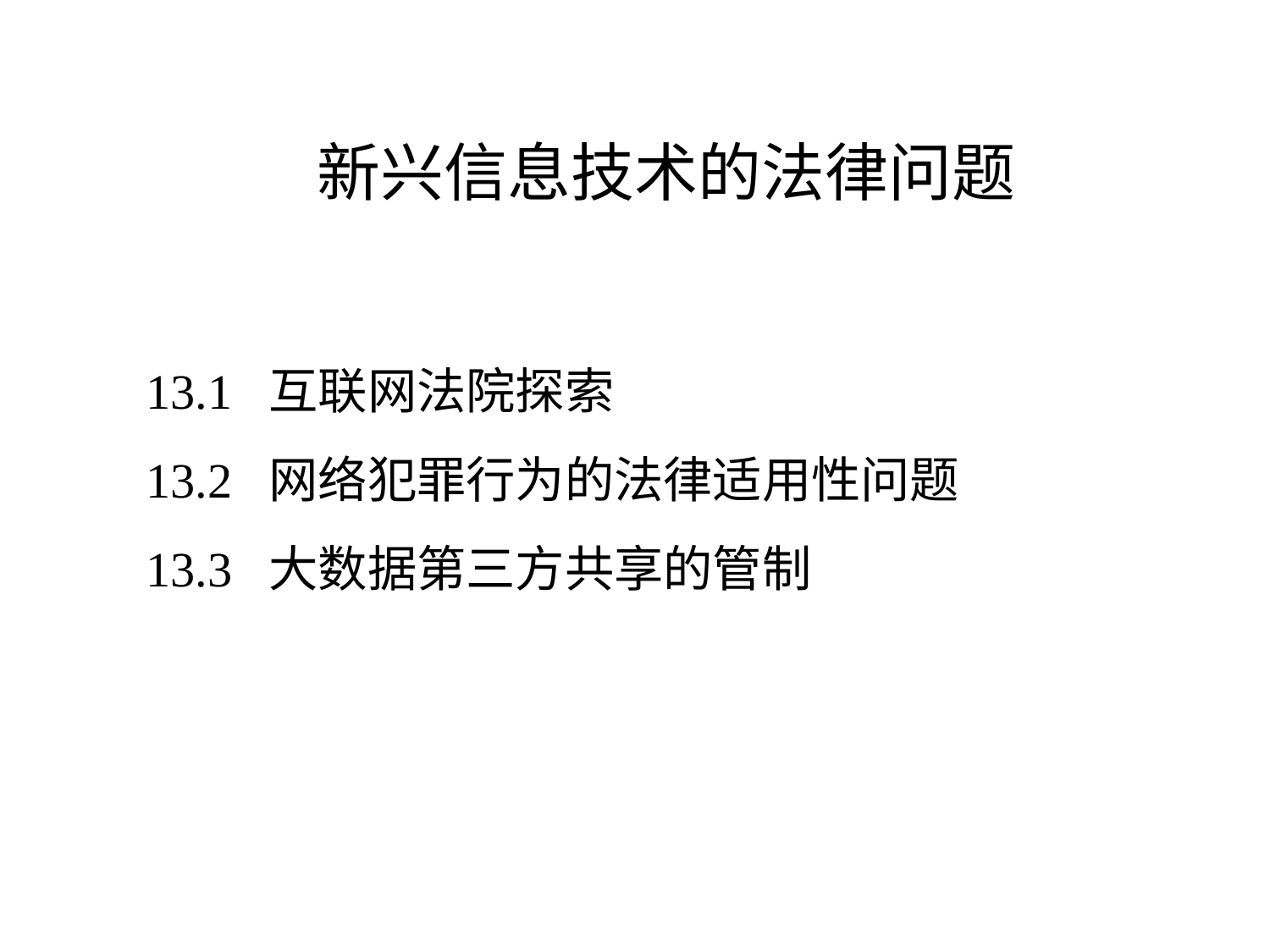

新兴信息技术的法律问题
13.1  互联网法院探索
13.2  网络犯罪行为的法律适用性问题
13.3  大数据第三方共享的管制